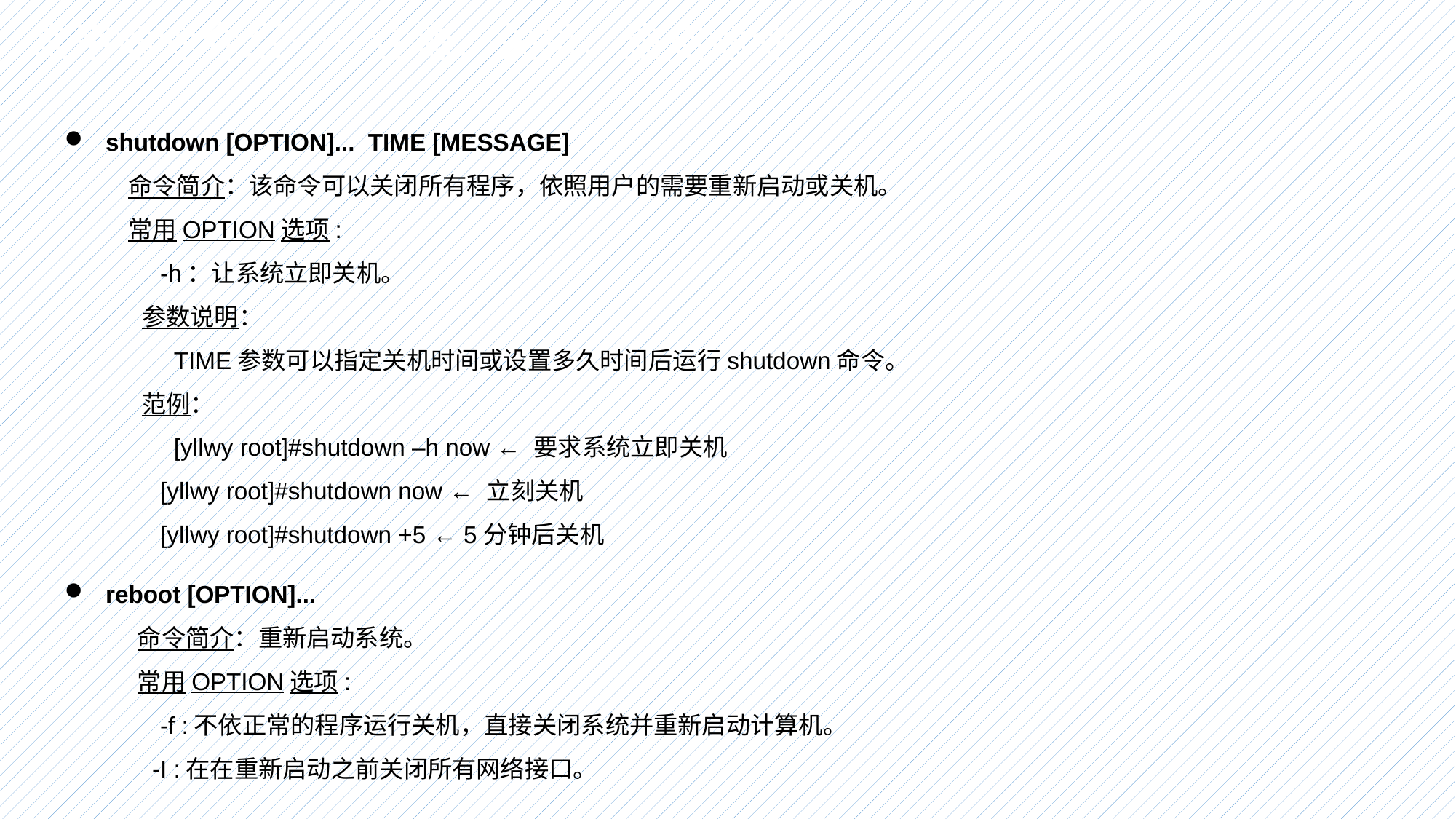

常用命令介绍——注销、关机、重启命令
shutdown [OPTION]...  TIME [MESSAGE]
命令简介：该命令可以关闭所有程序，依照用户的需要重新启动或关机。
常用OPTION选项:
-h：让系统立即关机。
参数说明：
TIME参数可以指定关机时间或设置多久时间后运行shutdown命令。
范例：
[yllwy root]#shutdown –h now ← 要求系统立即关机
[yllwy root]#shutdown now ← 立刻关机
[yllwy root]#shutdown +5 ← 5分钟后关机
reboot [OPTION]...
命令简介：重新启动系统。
常用OPTION选项:
-f :不依正常的程序运行关机，直接关闭系统并重新启动计算机。
             -I :在在重新启动之前关闭所有网络接口。